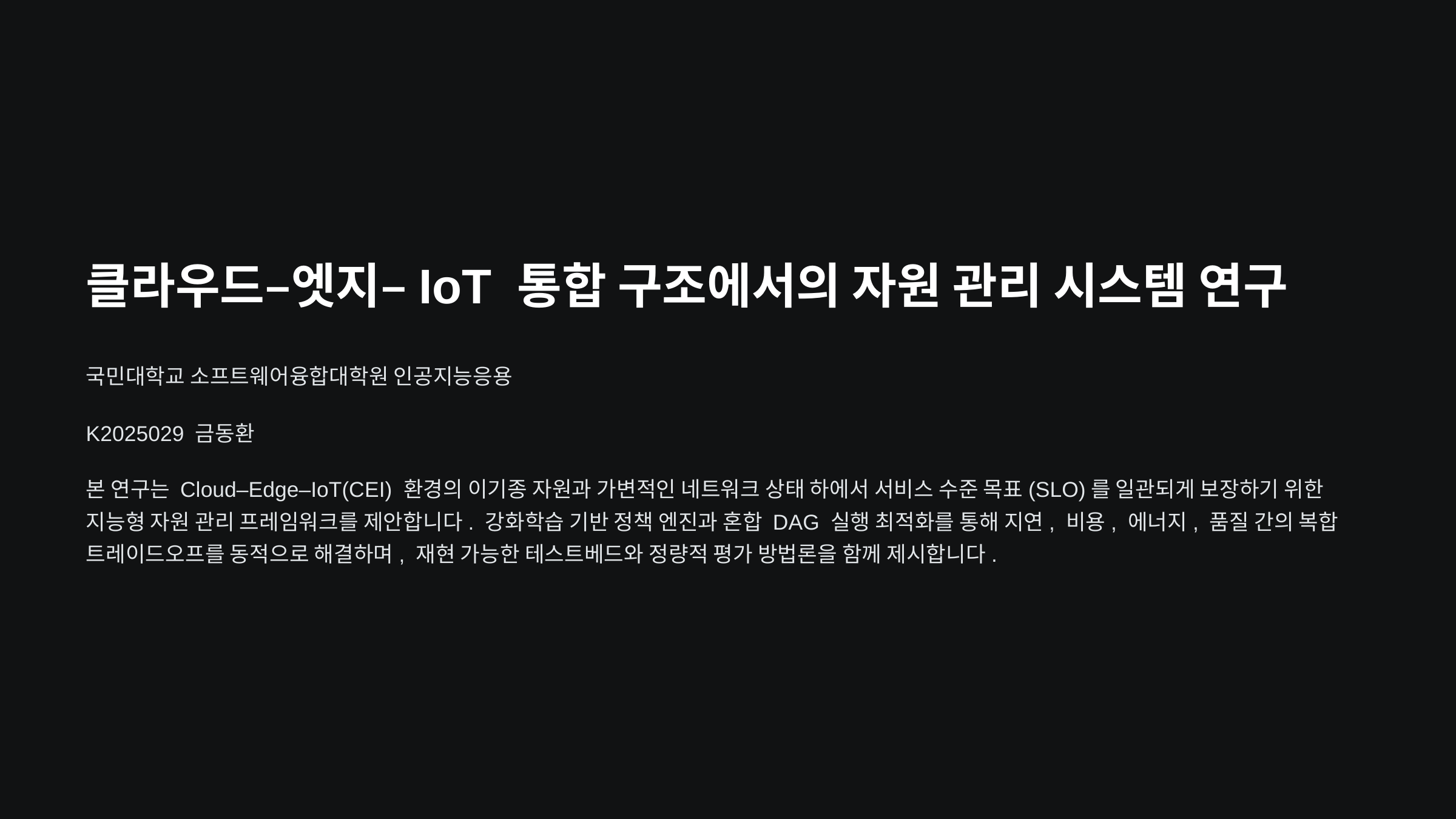

클라우드–엣지–IoT 통합 구조에서의 자원 관리 시스템 연구
국민대학교 소프트웨어융합대학원 인공지능응용
K2025029 금동환
본 연구는 Cloud–Edge–IoT(CEI) 환경의 이기종 자원과 가변적인 네트워크 상태 하에서 서비스 수준 목표(SLO)를 일관되게 보장하기 위한 지능형 자원 관리 프레임워크를 제안합니다. 강화학습 기반 정책 엔진과 혼합 DAG 실행 최적화를 통해 지연, 비용, 에너지, 품질 간의 복합 트레이드오프를 동적으로 해결하며, 재현 가능한 테스트베드와 정량적 평가 방법론을 함께 제시합니다.